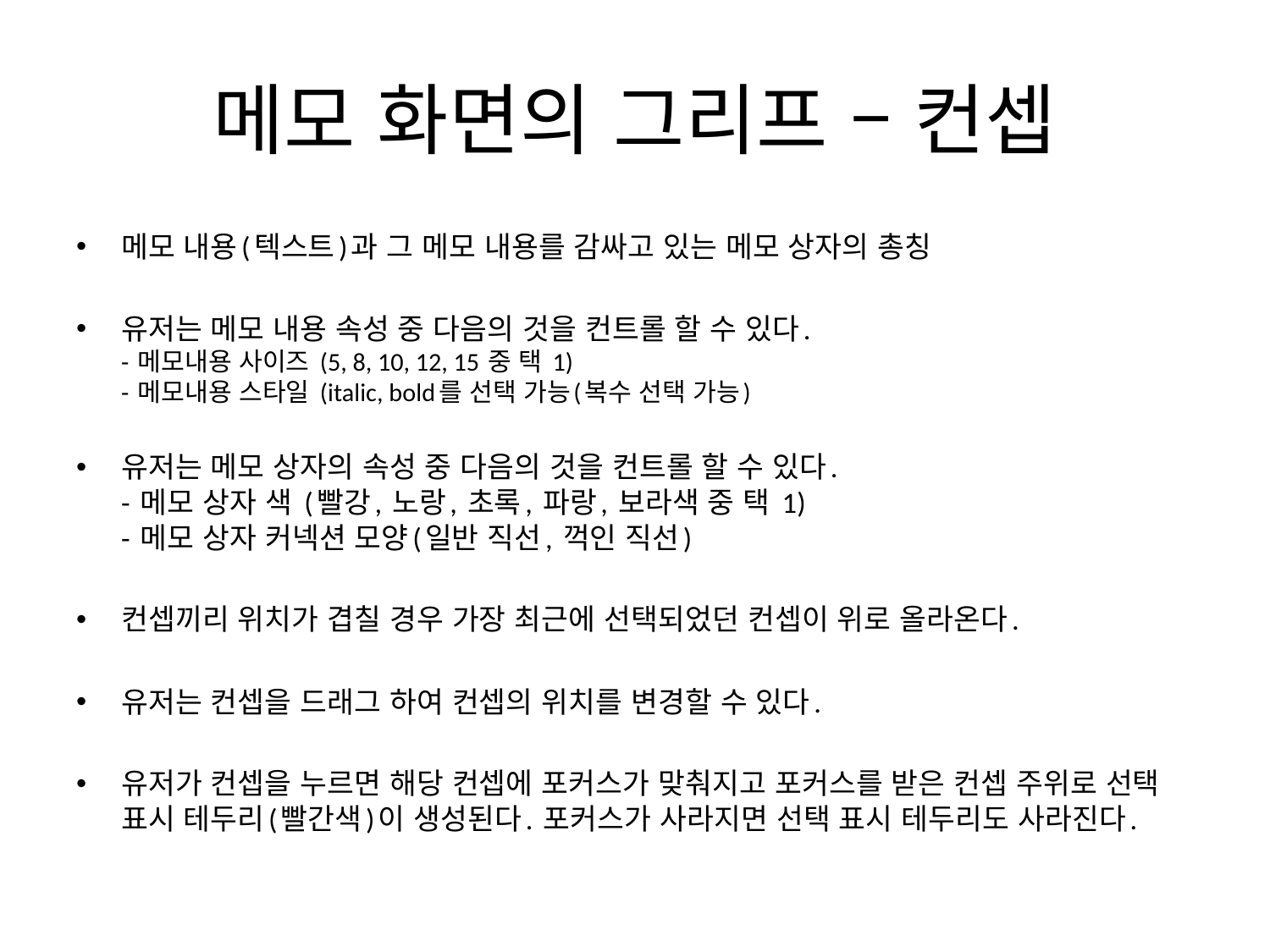

# 메모 화면의 그리프 – 컨셉
메모 내용(텍스트)과 그 메모 내용를 감싸고 있는 메모 상자의 총칭

유저는 메모 내용 속성 중 다음의 것을 컨트롤 할 수 있다.
- 메모내용 사이즈 (5, 8, 10, 12, 15 중 택 1)
- 메모내용 스타일 (italic, bold를 선택 가능(복수 선택 가능)

유저는 메모 상자의 속성 중 다음의 것을 컨트롤 할 수 있다.
- 메모 상자 색 (빨강, 노랑, 초록, 파랑, 보라색 중 택 1)
- 메모 상자 커넥션 모양(일반 직선, 꺽인 직선)

컨셉끼리 위치가 겹칠 경우 가장 최근에 선택되었던 컨셉이 위로 올라온다.

유저는 컨셉을 드래그 하여 컨셉의 위치를 변경할 수 있다.

유저가 컨셉을 누르면 해당 컨셉에 포커스가 맞춰지고 포커스를 받은 컨셉 주위로 선택 표시 테두리(빨간색)이 생성된다. 포커스가 사라지면 선택 표시 테두리도 사라진다.